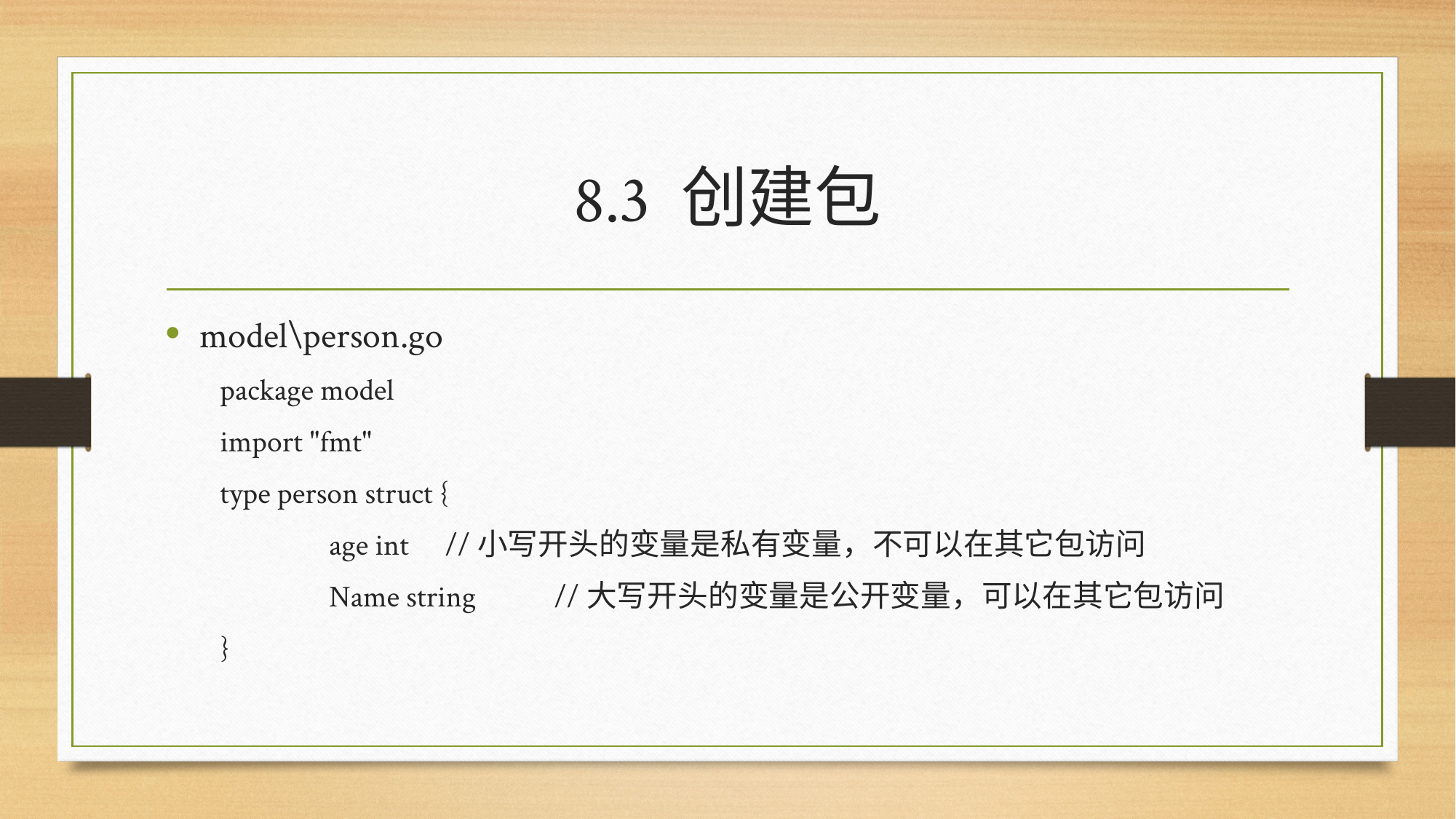

# 8.3 创建包
model\person.go
package model
import "fmt"
type person struct {
	age int	 //小写开头的变量是私有变量，不可以在其它包访问
	Name string	 //大写开头的变量是公开变量，可以在其它包访问
}